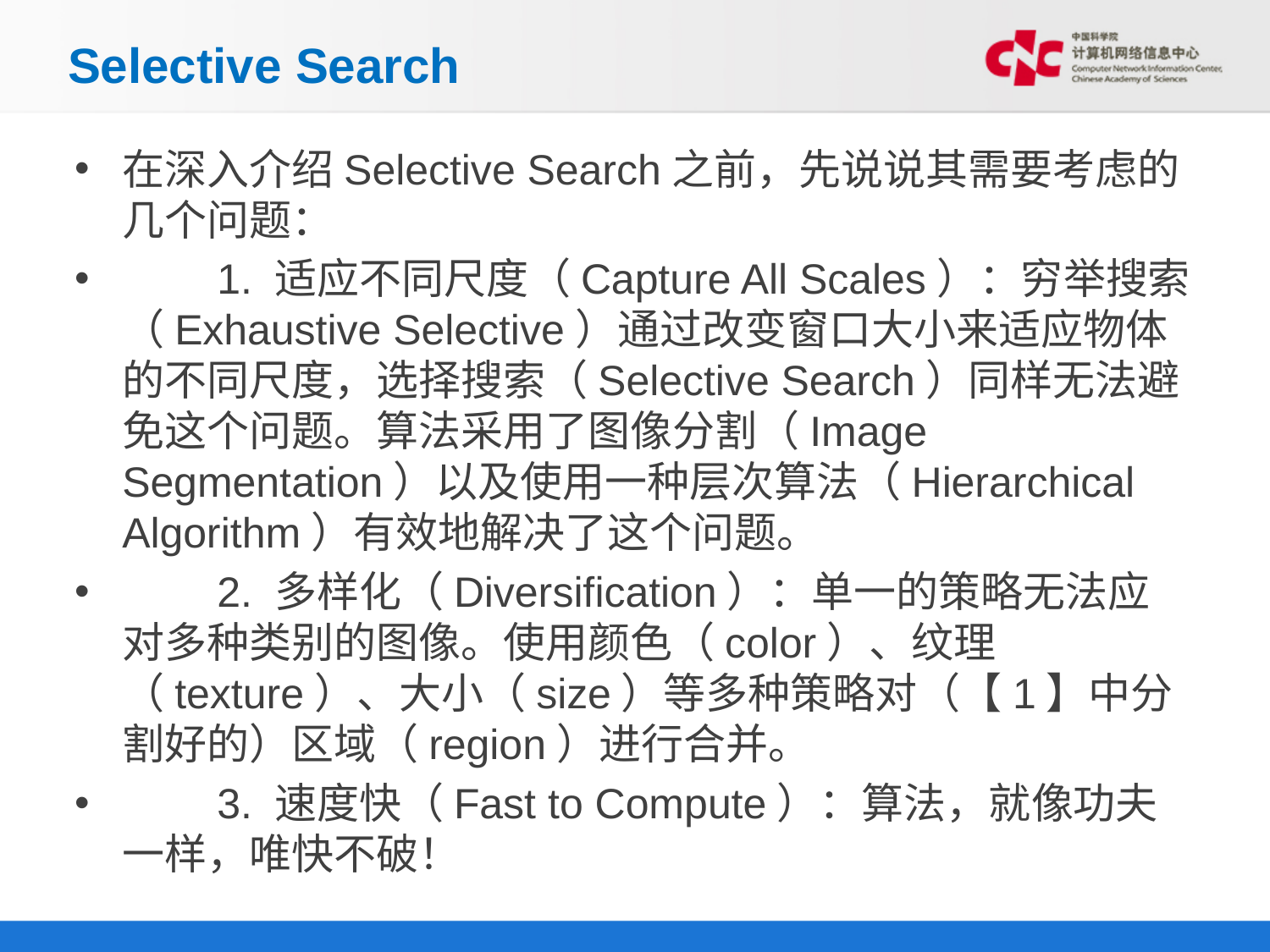

# Selective Search
在深入介绍Selective Search之前，先说说其需要考虑的几个问题：
        1. 适应不同尺度（Capture All Scales）：穷举搜索（Exhaustive Selective）通过改变窗口大小来适应物体的不同尺度，选择搜索（Selective Search）同样无法避免这个问题。算法采用了图像分割（Image Segmentation）以及使用一种层次算法（Hierarchical Algorithm）有效地解决了这个问题。
        2. 多样化（Diversification）：单一的策略无法应对多种类别的图像。使用颜色（color）、纹理（texture）、大小（size）等多种策略对（【1】中分割好的）区域（region）进行合并。
        3. 速度快（Fast to Compute）：算法，就像功夫一样，唯快不破！